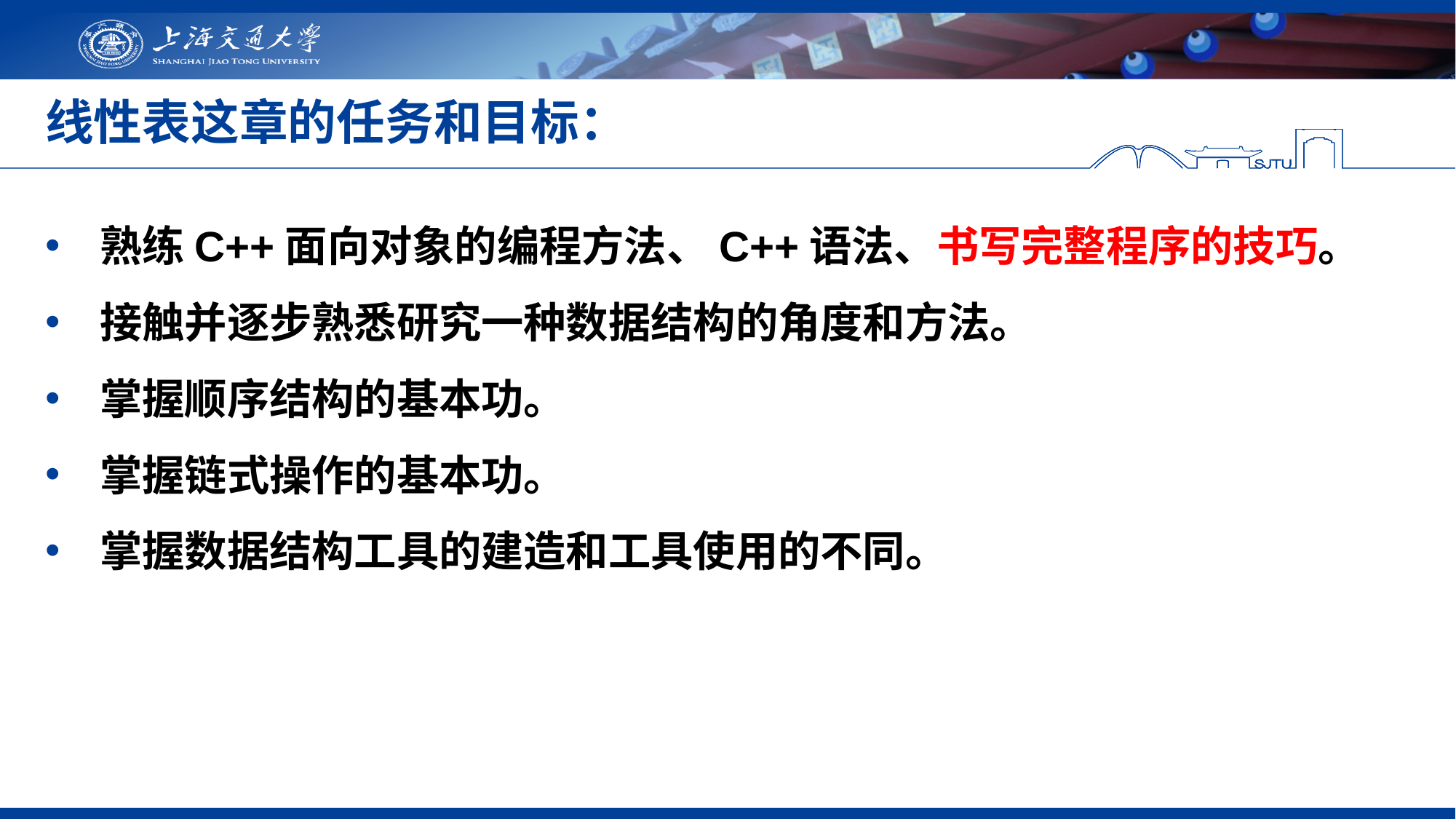

# 线性表这章的任务和目标：
熟练C++面向对象的编程方法、C++语法、书写完整程序的技巧。
接触并逐步熟悉研究一种数据结构的角度和方法。
掌握顺序结构的基本功。
掌握链式操作的基本功。
掌握数据结构工具的建造和工具使用的不同。